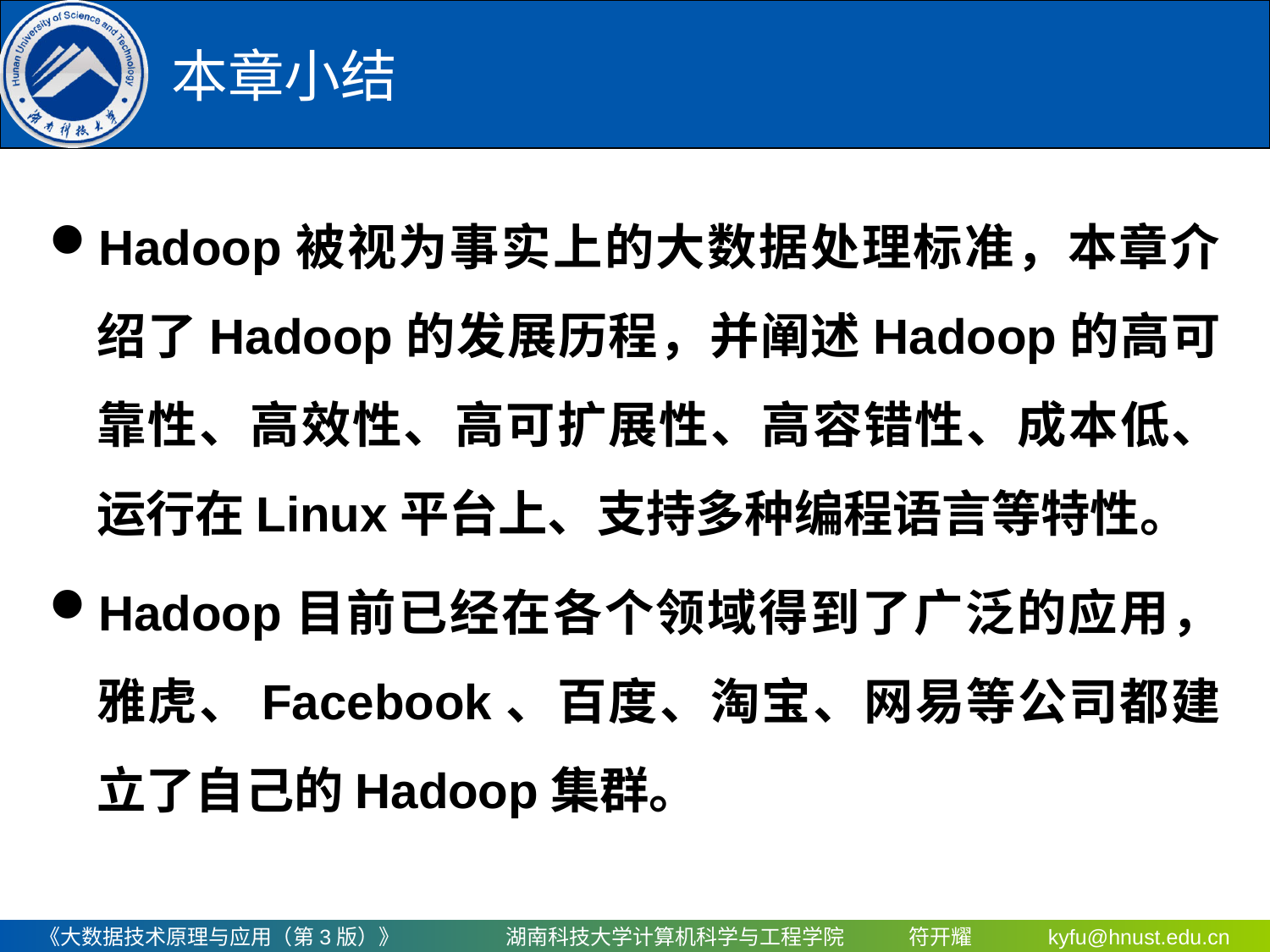

# 本章小结
Hadoop被视为事实上的大数据处理标准，本章介绍了Hadoop的发展历程，并阐述Hadoop的高可靠性、高效性、高可扩展性、高容错性、成本低、运行在Linux平台上、支持多种编程语言等特性。
Hadoop目前已经在各个领域得到了广泛的应用，雅虎、Facebook、百度、淘宝、网易等公司都建立了自己的Hadoop集群。